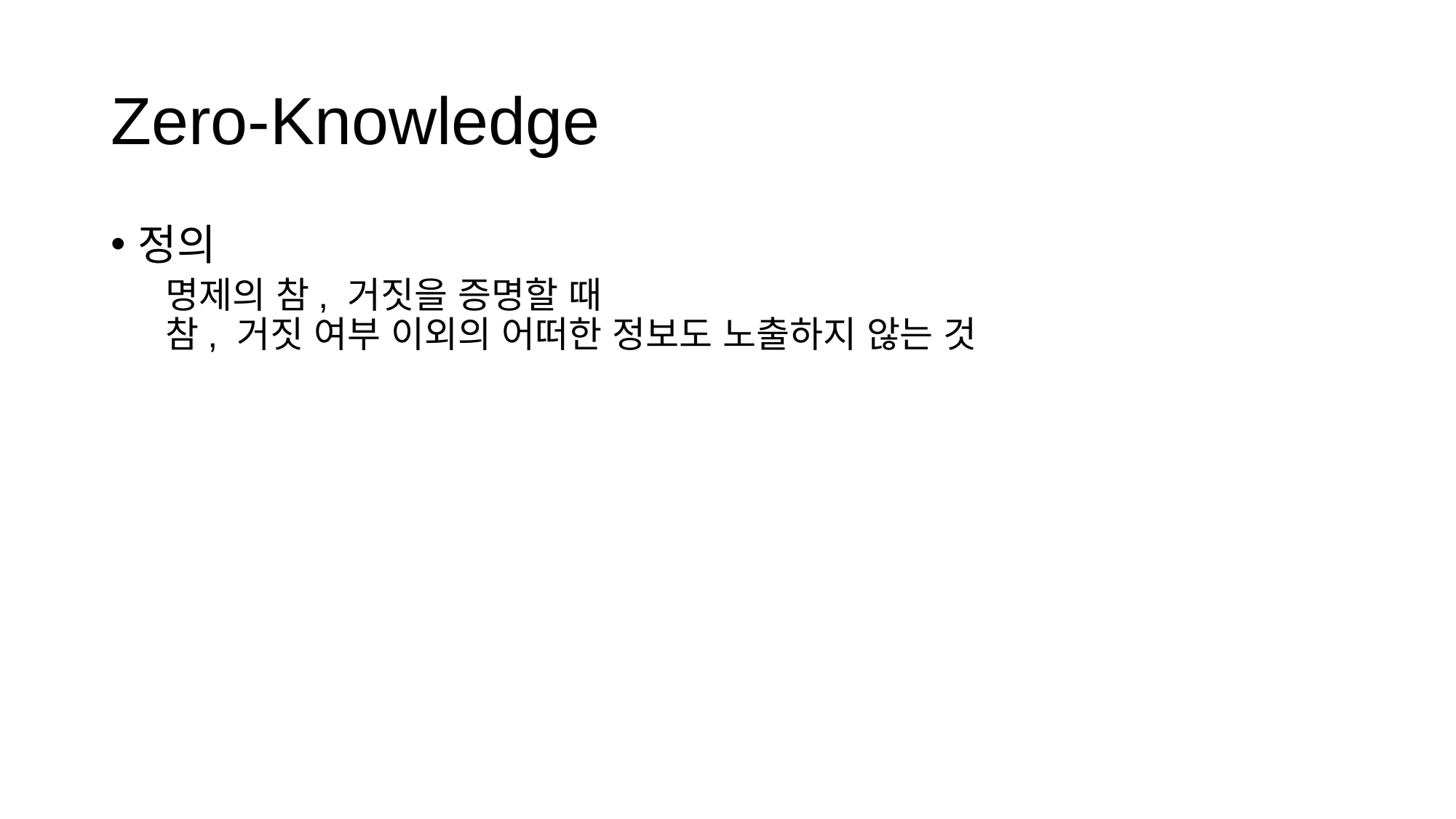

# Zero-Knowledge
정의
명제의 참, 거짓을 증명할 때
참, 거짓 여부 이외의 어떠한 정보도 노출하지 않는 것